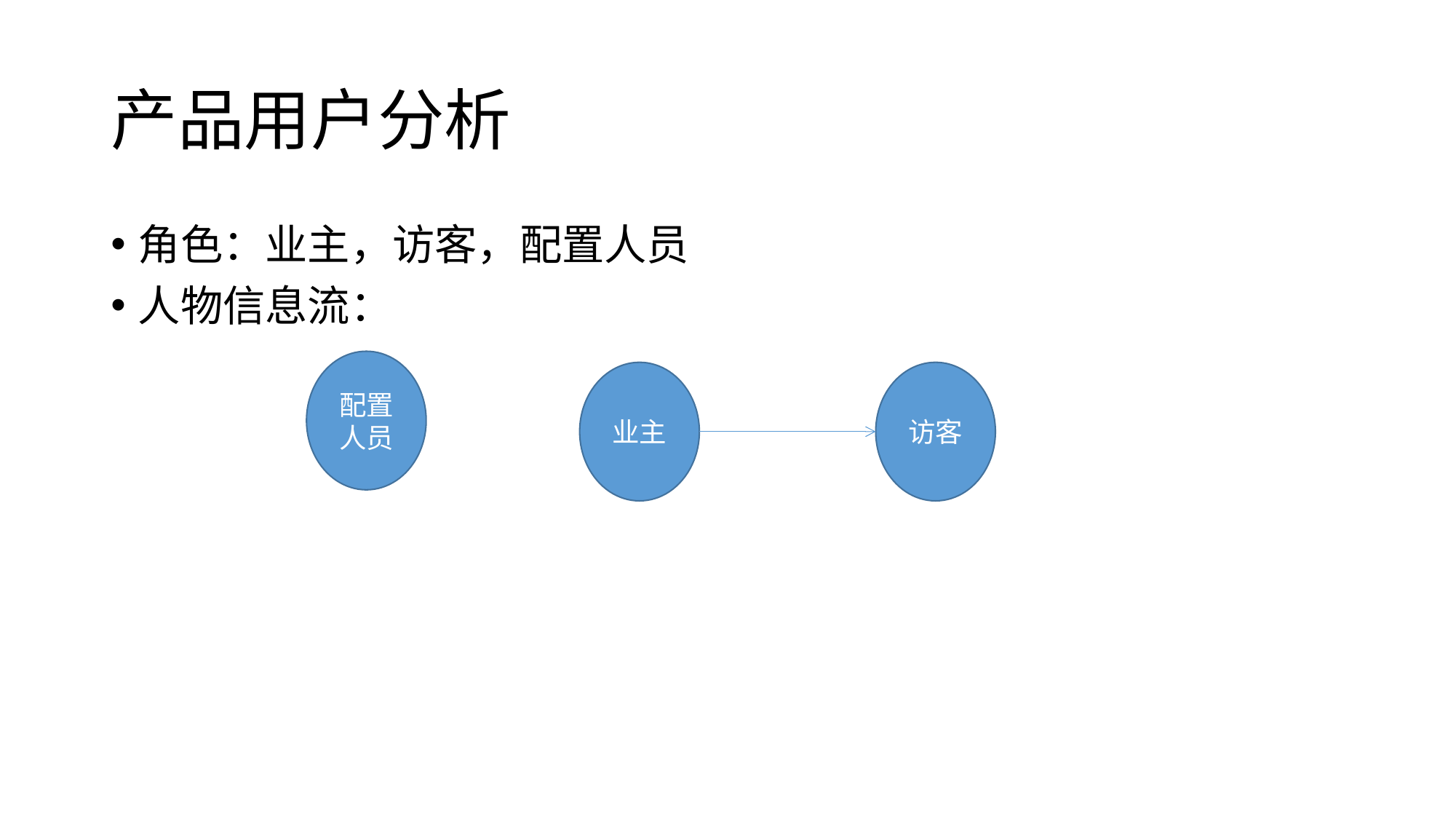

# 产品用户分析
角色：业主，访客，配置人员
人物信息流：
配置
人员
业主
访客